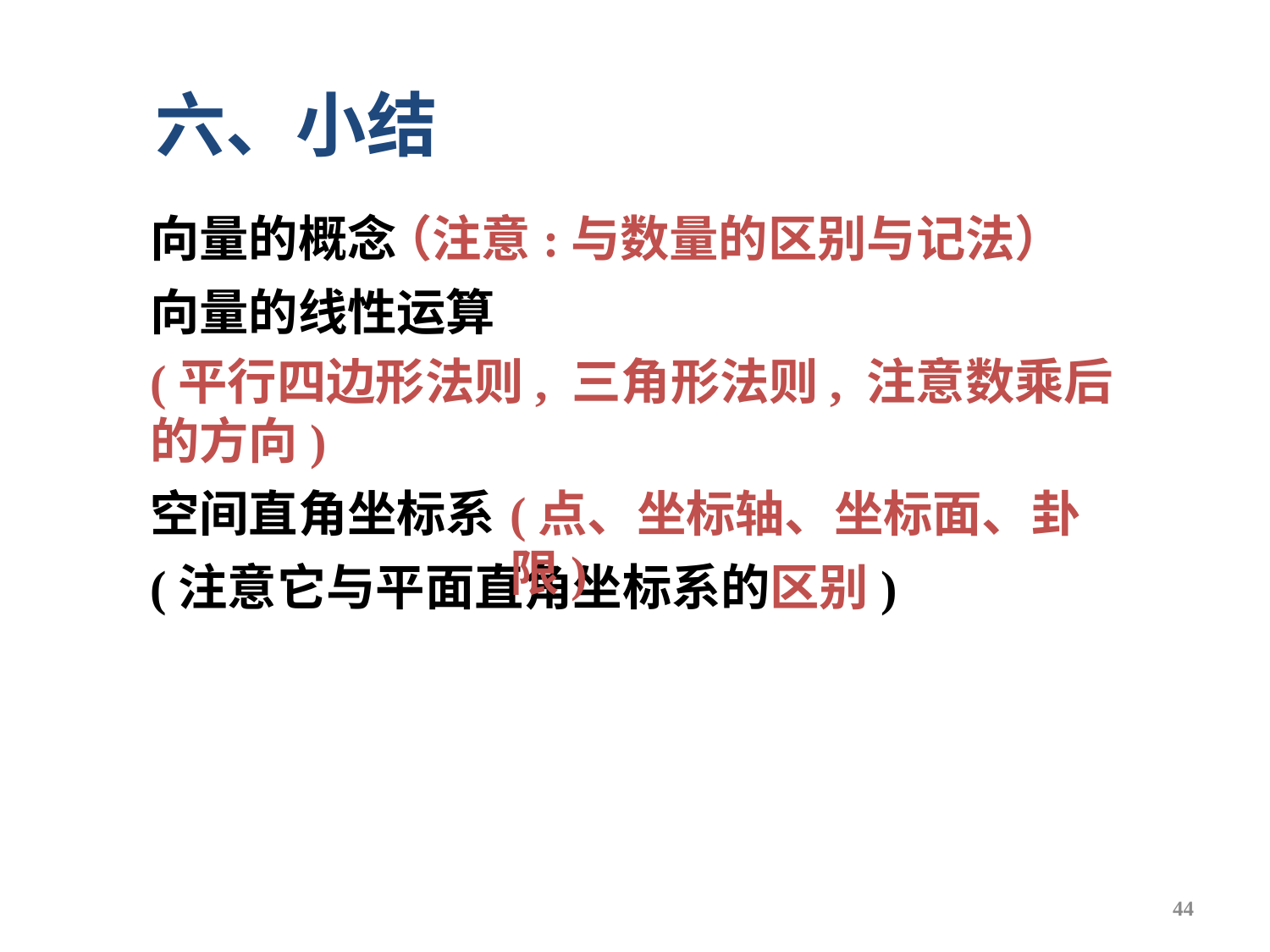

六、小结
向量的概念
（注意:与数量的区别与记法）
向量的线性运算
(平行四边形法则, 三角形法则, 注意数乘后的方向)
空间直角坐标系
(点、坐标轴、坐标面、卦限)
(注意它与平面直角坐标系的区别)
44